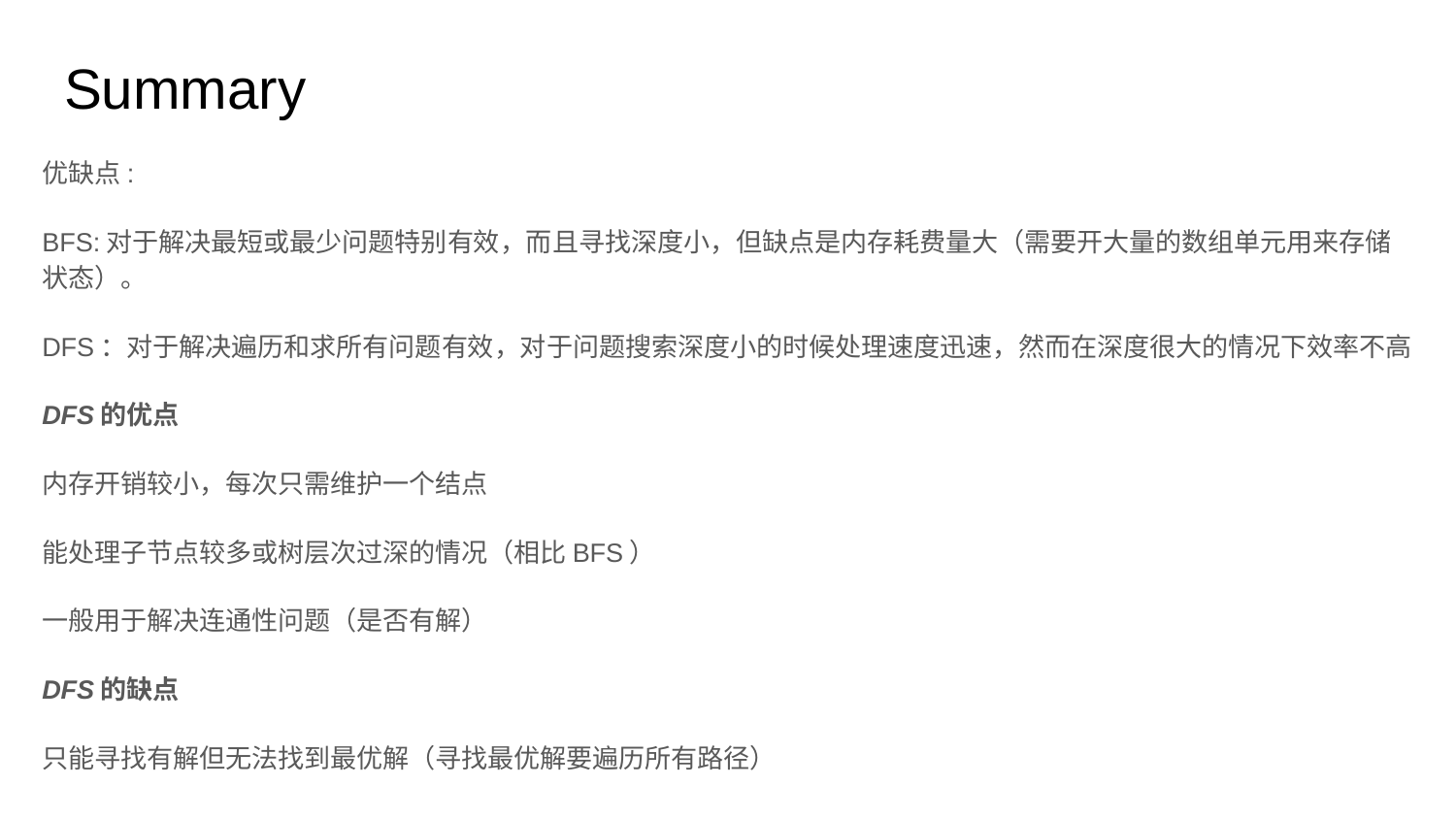

# Summary
优缺点:
BFS:对于解决最短或最少问题特别有效，而且寻找深度小，但缺点是内存耗费量大（需要开大量的数组单元用来存储状态）。
DFS：对于解决遍历和求所有问题有效，对于问题搜索深度小的时候处理速度迅速，然而在深度很大的情况下效率不高
DFS的优点
内存开销较小，每次只需维护一个结点
能处理子节点较多或树层次过深的情况（相比BFS）
一般用于解决连通性问题（是否有解）
DFS的缺点
只能寻找有解但无法找到最优解（寻找最优解要遍历所有路径）